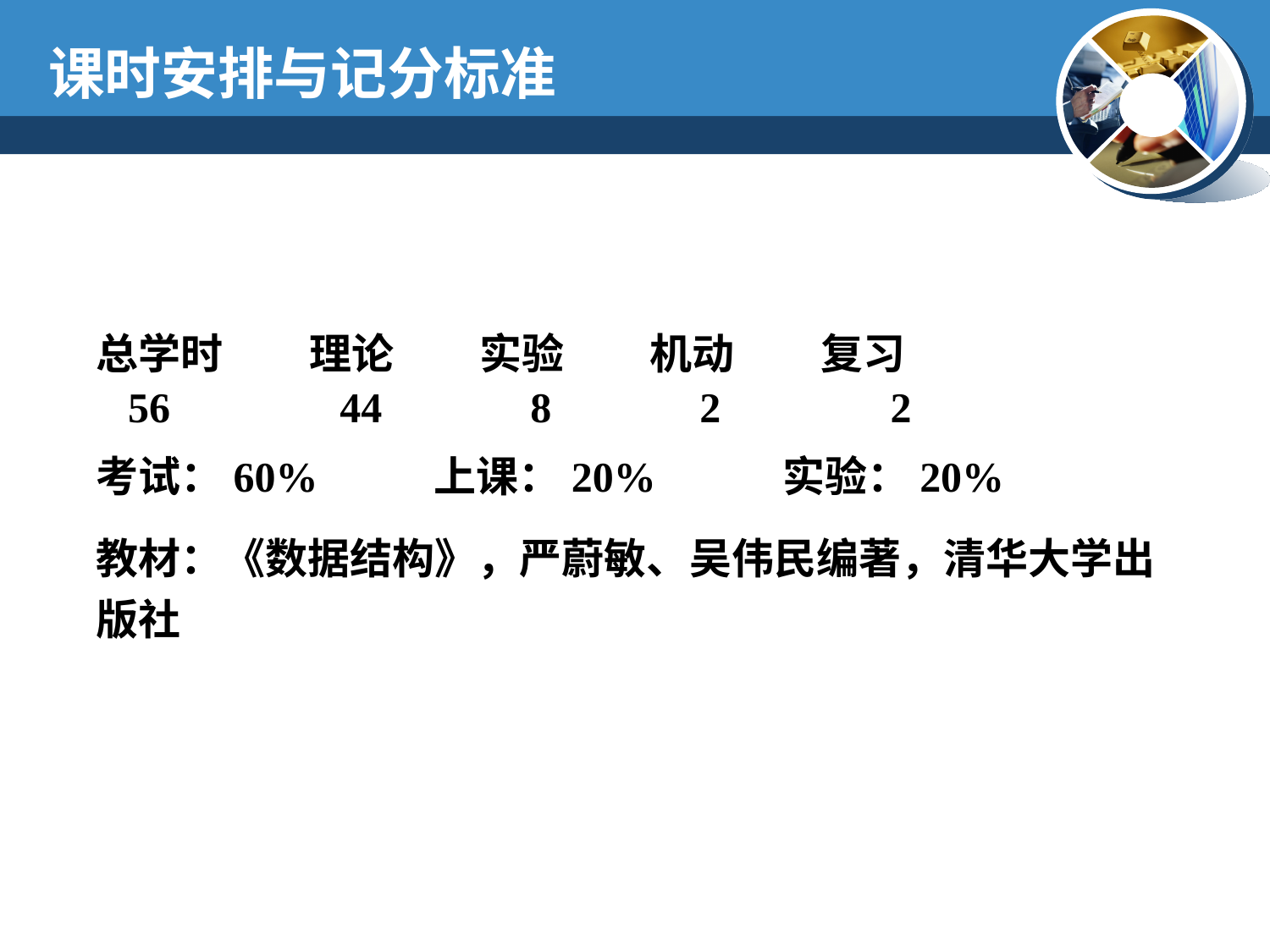

课时安排与记分标准
总学时         理论         实验         机动         复习
   56                44              8              2                2
考试：60%          上课：20%           实验：20%
教材：《数据结构》，严蔚敏、吴伟民编著，清华大学出版社